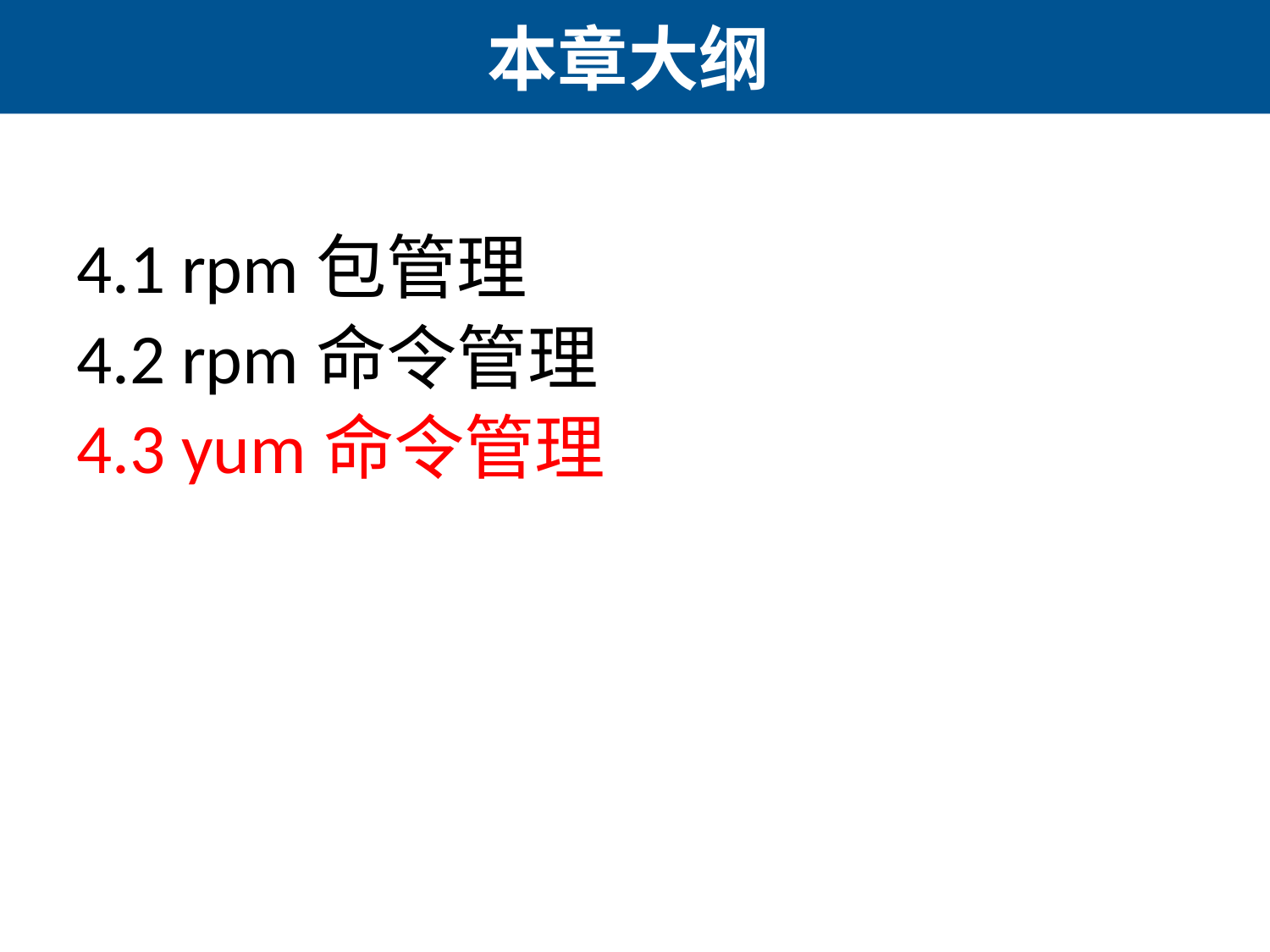

# 本章大纲
4.1 rpm包管理
4.2 rpm命令管理
4.3 yum命令管理